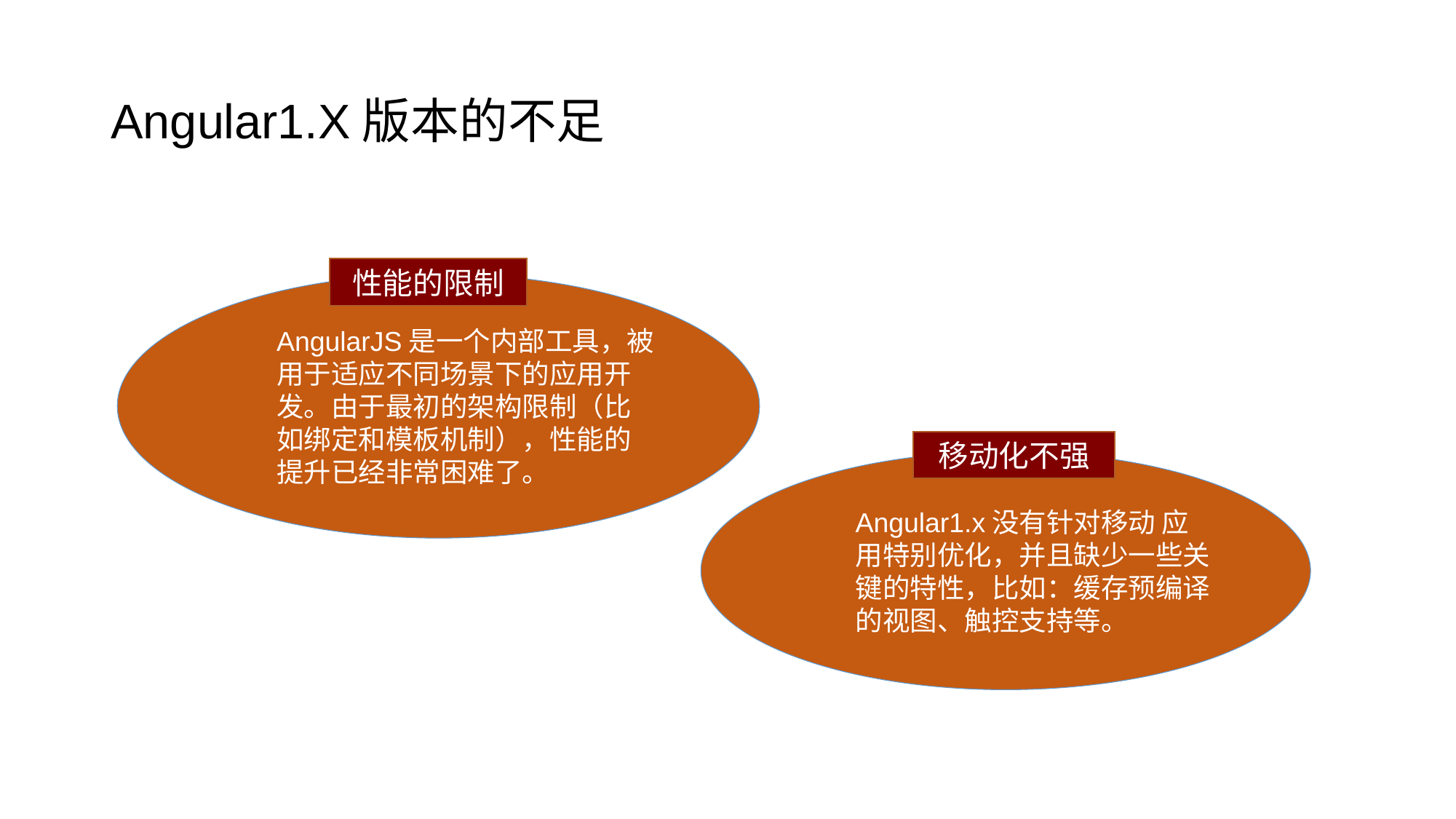

# Angular1.X版本的不足

性能的限制
AngularJS是一个内部工具，被用于适应不同场景下的应用开发。由于最初的架构限制（比如绑定和模板机制），性能的提升已经非常困难了。
移动化不强
Angular1.x没有针对移动 应用特别优化，并且缺少一些关键的特性，比如：缓存预编译的视图、触控支持等。